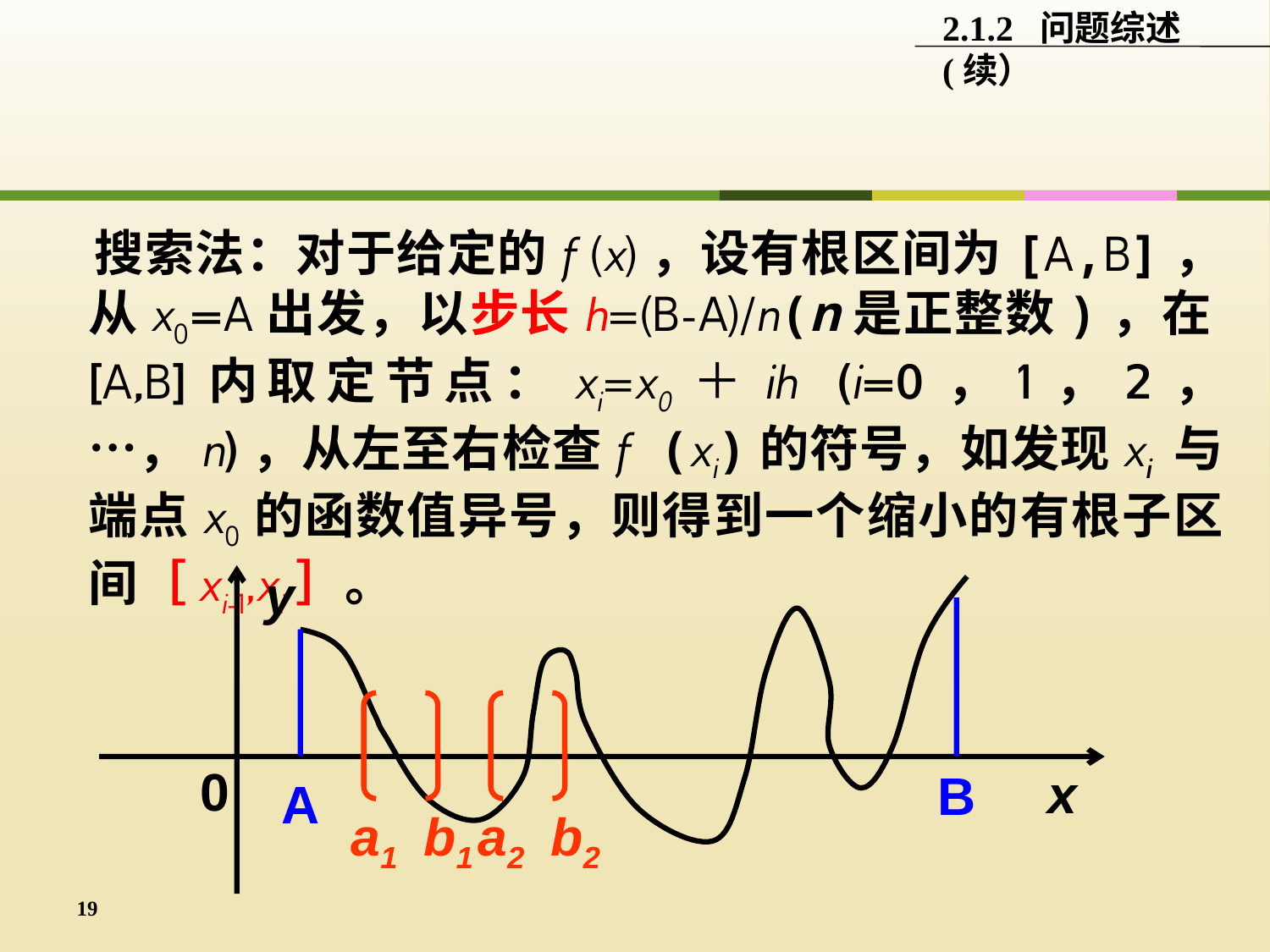

2.1.2  问题综述(续）

  搜索法：对于给定的f (x)，设有根区间为[A,B]，从x0=A出发，以步长h=(B-A)/n(n是正整数)，在[A,B]内取定节点：xi=x0＋ih (i=0，1，2，…，n)，从左至右检查f (xi)的符号，如发现xi 与端点x0的函数值异号，则得到一个缩小的有根子区间［xi-1,xi］。
y

0
x

a1
b1

a2
b2
B
A
19